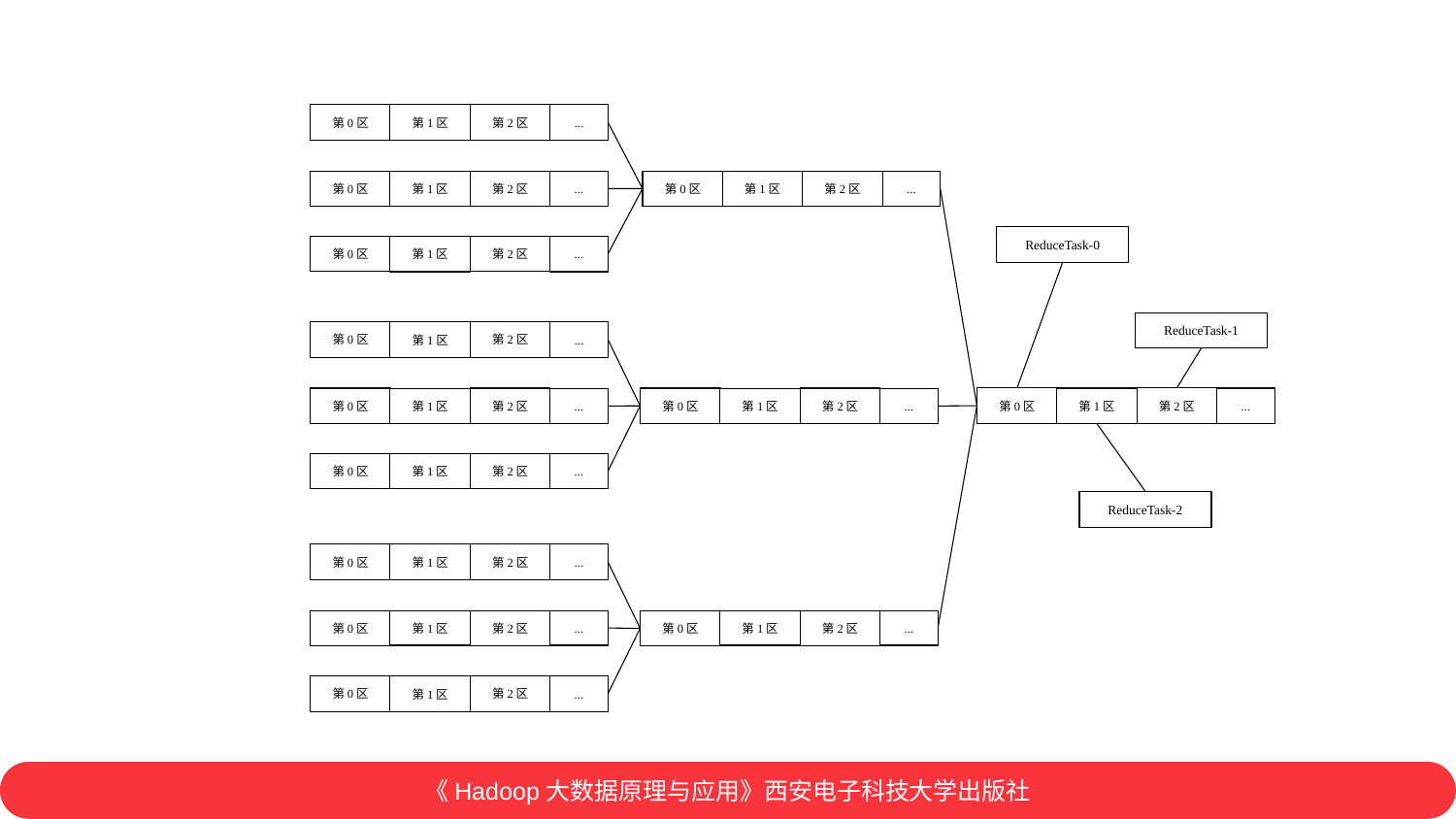

第0区
第2区
第1区
...
第0区
第2区
第1区
...
第0区
第2区
第1区
...
ReduceTask-0
第0区
第2区
第1区
...
ReduceTask-1
第0区
第2区
第1区
...
第0区
第2区
第0区
第2区
第1区
...
第0区
第2区
第1区
...
第1区
...
第0区
第2区
第1区
...
ReduceTask-2
第0区
第2区
第1区
...
第0区
第1区
第2区
...
第0区
第1区
第2区
...
第0区
第2区
第1区
...